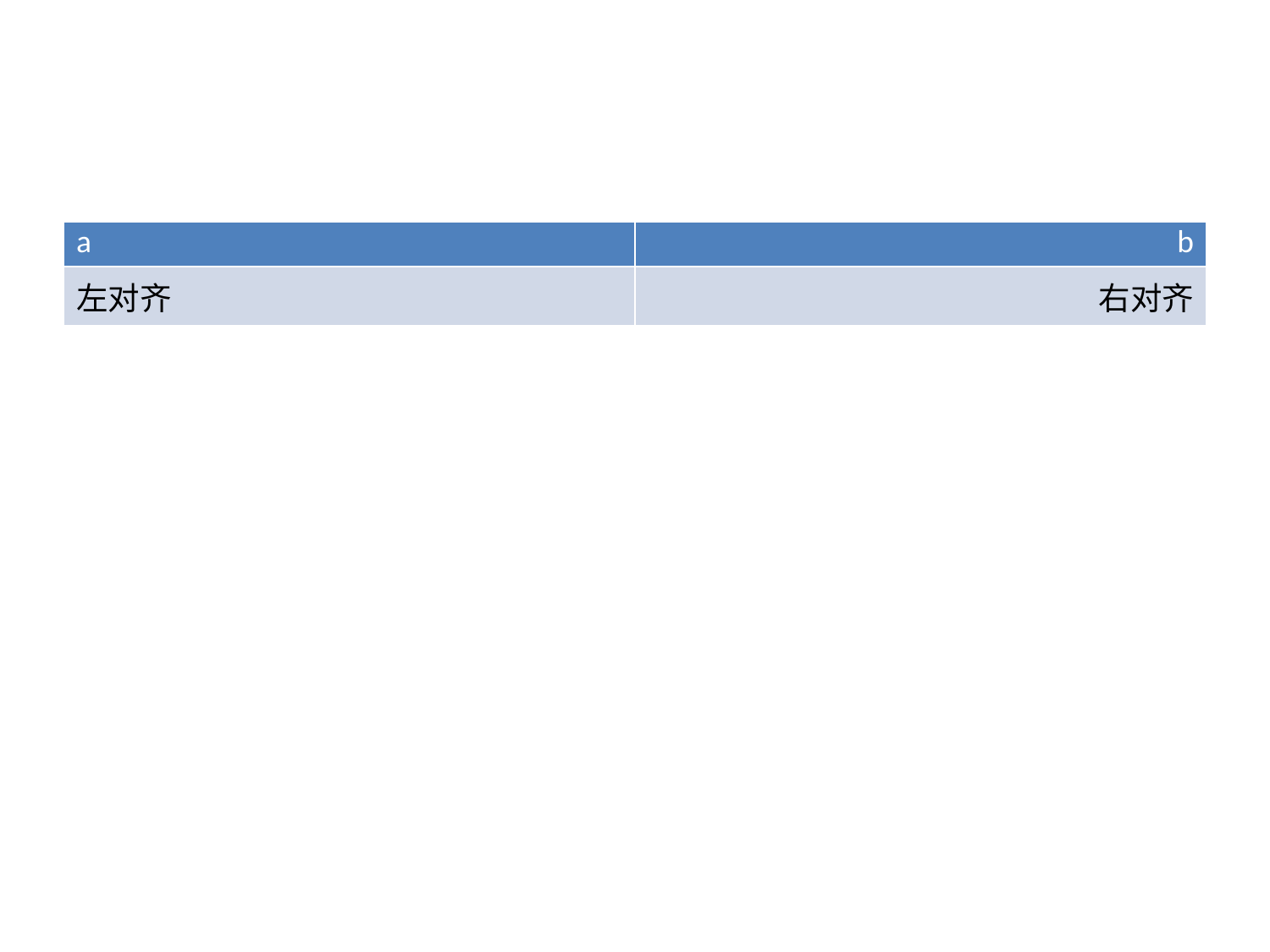

| a | b |
| --- | --- |
| 左对齐 | 右对齐 |